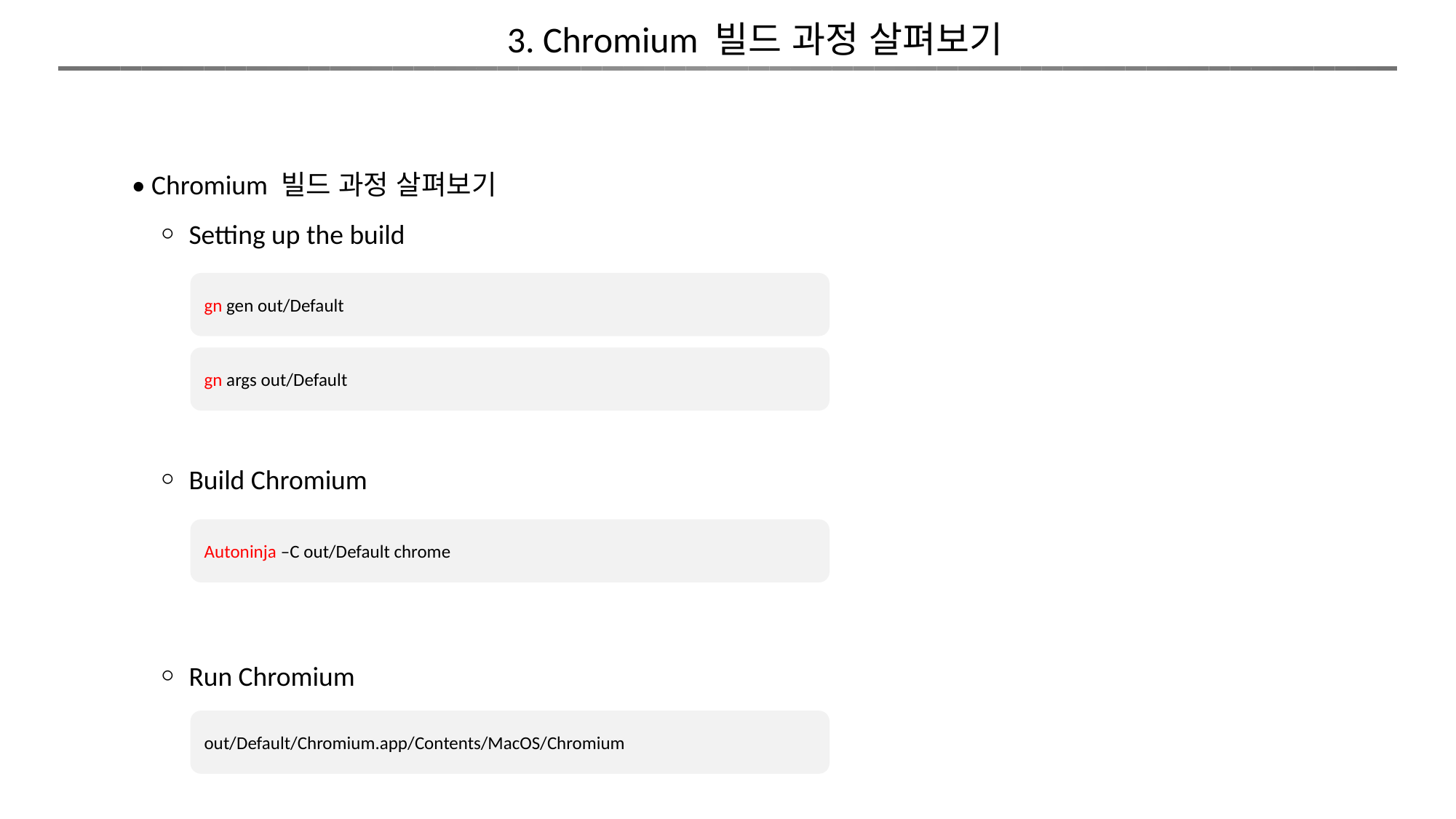

3. Chromium 빌드 과정 살펴보기

• Chromium 빌드 과정 살펴보기
   ￮ Setting up the build

   ￮ Build Chromium

   ￮ Run Chromium

gn gen out/Default
gn args out/Default
Autoninja –C out/Default chrome
out/Default/Chromium.app/Contents/MacOS/Chromium